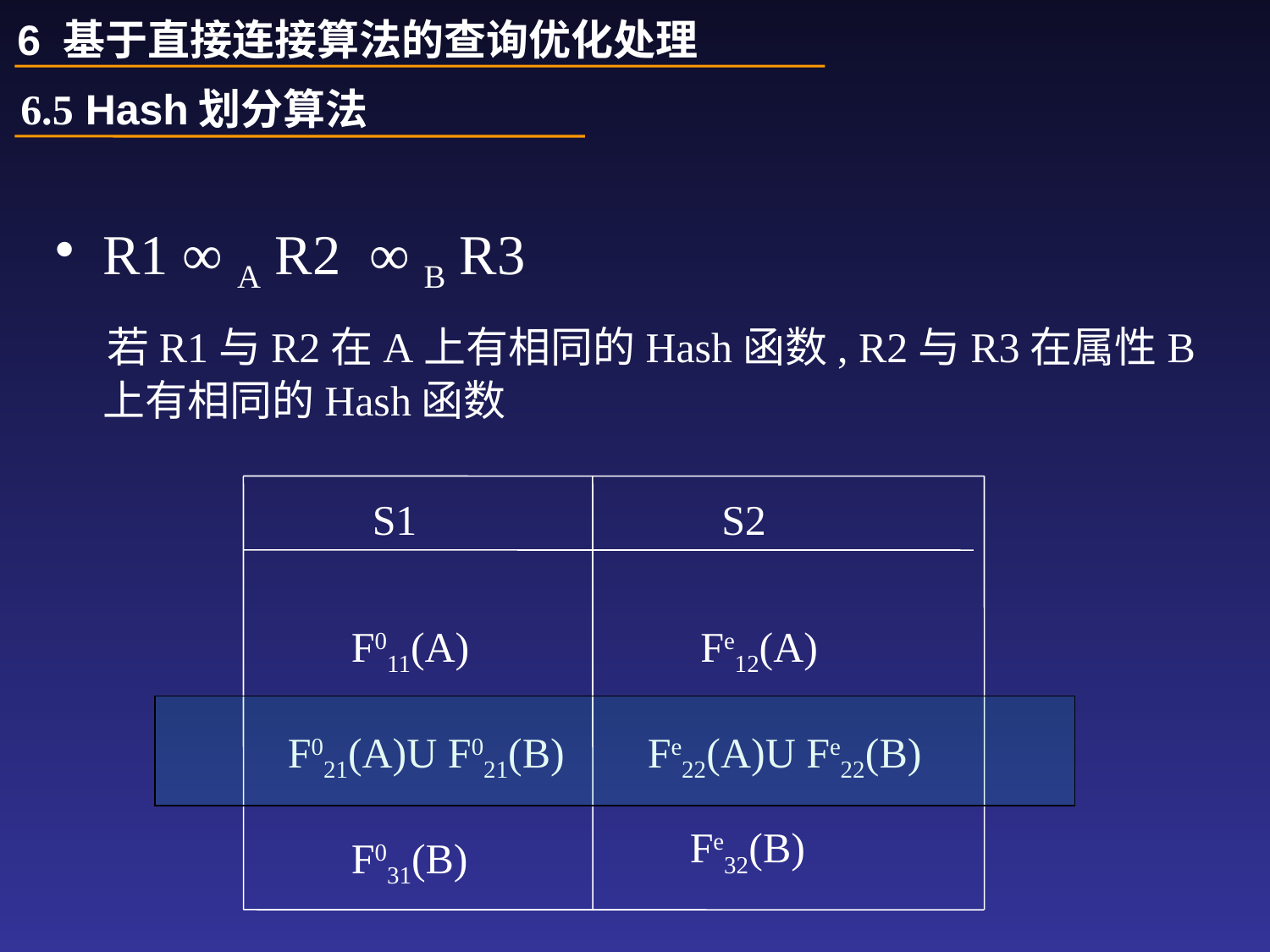

6 基于直接连接算法的查询优化处理

6.5 Hash划分算法

R1 ∞ A R2  ∞ B R3
   若R1与R2在A上有相同的Hash函数, R2与R3在属性B上有相同的Hash函数

S1
S2

F011(A)
Fe12(A)
F021(A)U F021(B)
Fe22(A)U Fe22(B)
Fe32(B)
F031(B)